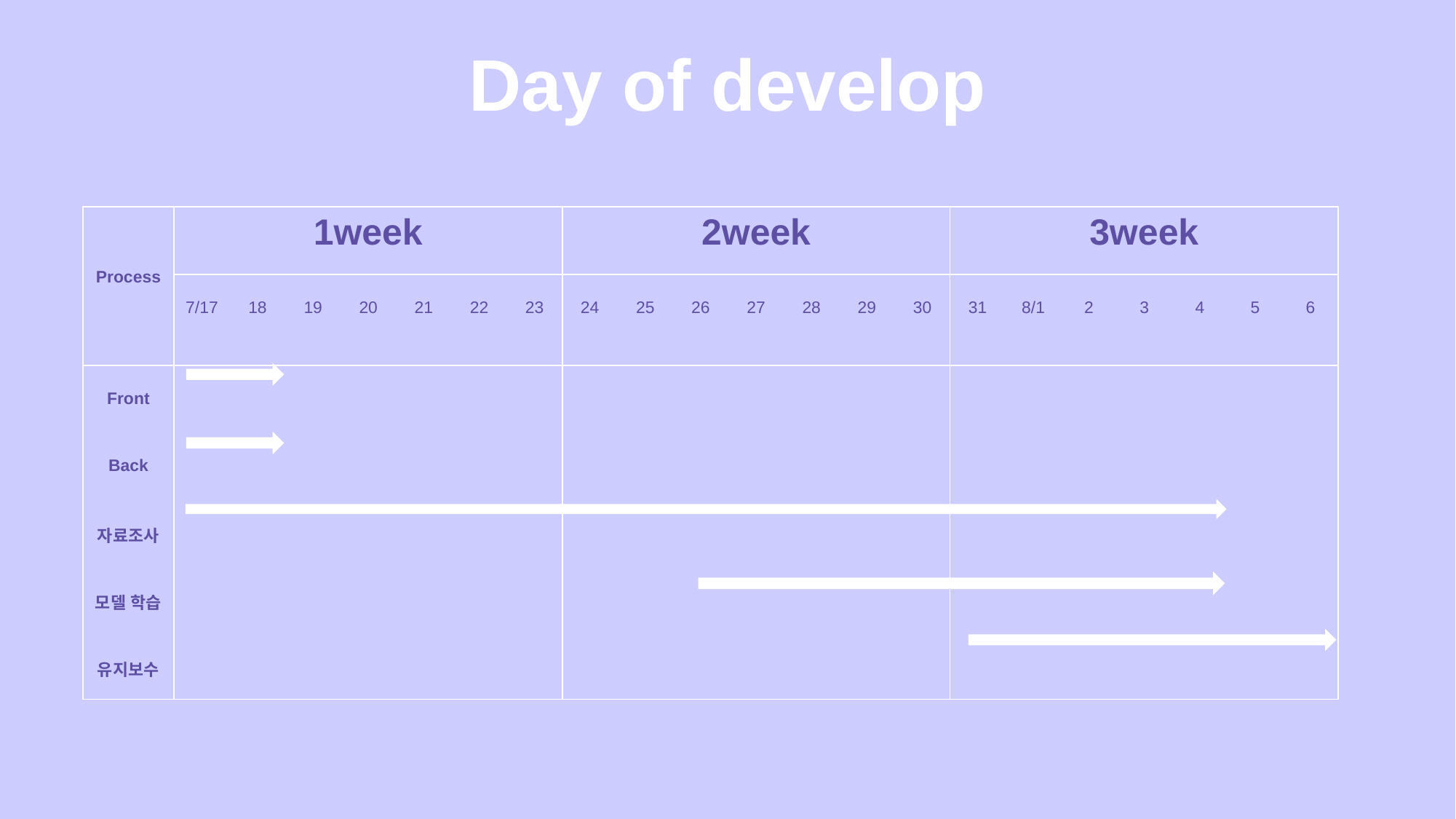

Day of develop
| Process | 1week |  |  |  |  |  |  | 2week |  |  |  |  |  |  | 3week |  |  |  |  |  |  |
| --- | --- | --- | --- | --- | --- | --- | --- | --- | --- | --- | --- | --- | --- | --- | --- | --- | --- | --- | --- | --- | --- |
|  | 7/17 | 18 | 19 | 20 | 21 | 22 | 23 | 24 | 25 | 26 | 27 | 28 | 29 | 30 | 31 | 8/1 | 2 | 3 | 4 | 5 | 6 |
| Front |  |  |  |  |  |  |  |  |  |  |  |  |  |  |  |  |  |  |  |  |  |
| Back |  |  |  |  |  |  |  |  |  |  |  |  |  |  |  |  |  |  |  |  |  |
| 자료조사 |  |  |  |  |  |  |  |  |  |  |  |  |  |  |  |  |  |  |  |  |  |
| 모델 학습 |  |  |  |  |  |  |  |  |  |  |  |  |  |  |  |  |  |  |  |  |  |
| 유지보수 |  |  |  |  |  |  |  |  |  |  |  |  |  |  |  |  |  |  |  |  |  |